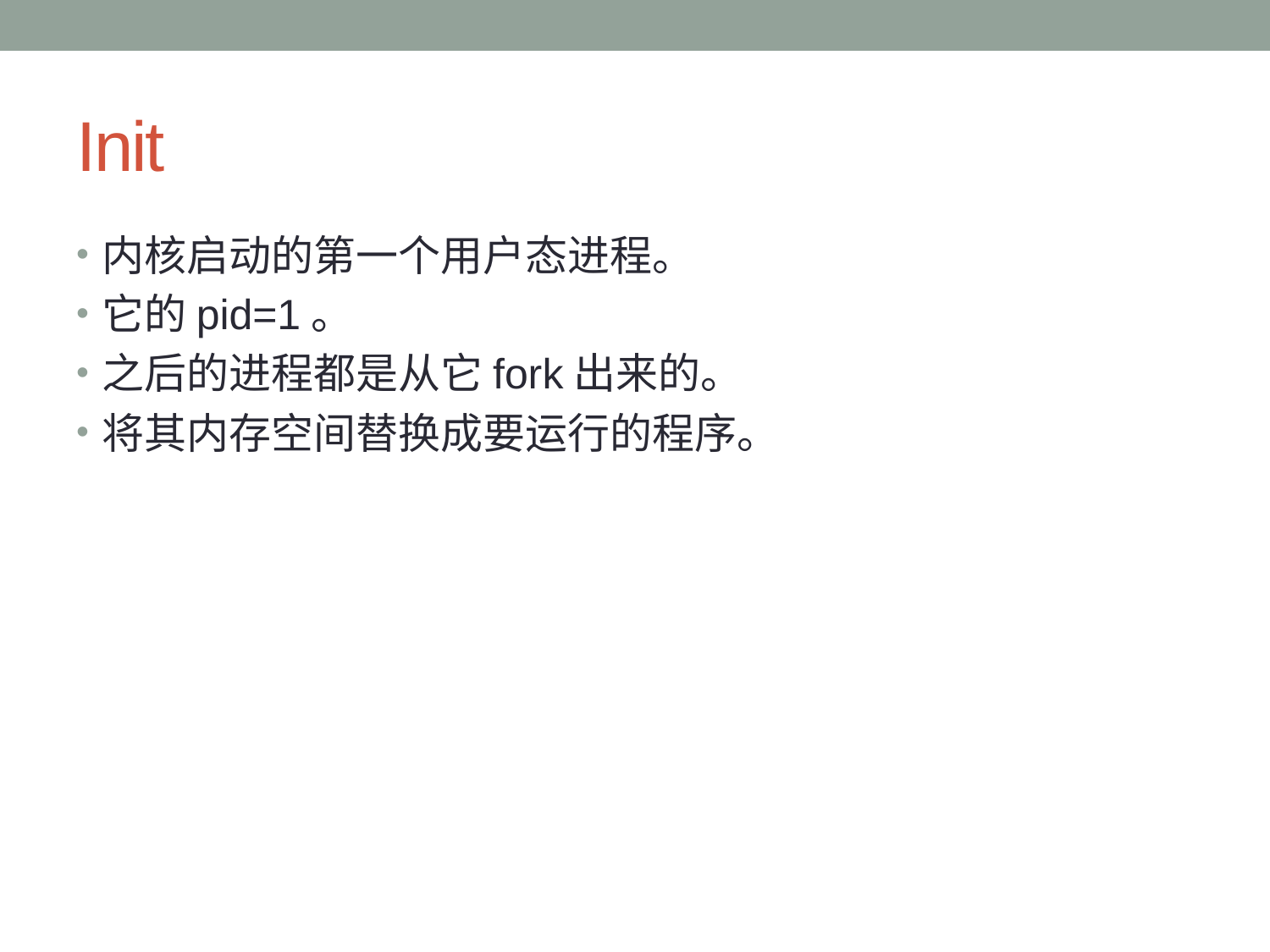

# Init
内核启动的第一个用户态进程。
它的pid=1。
之后的进程都是从它fork出来的。
将其内存空间替换成要运行的程序。